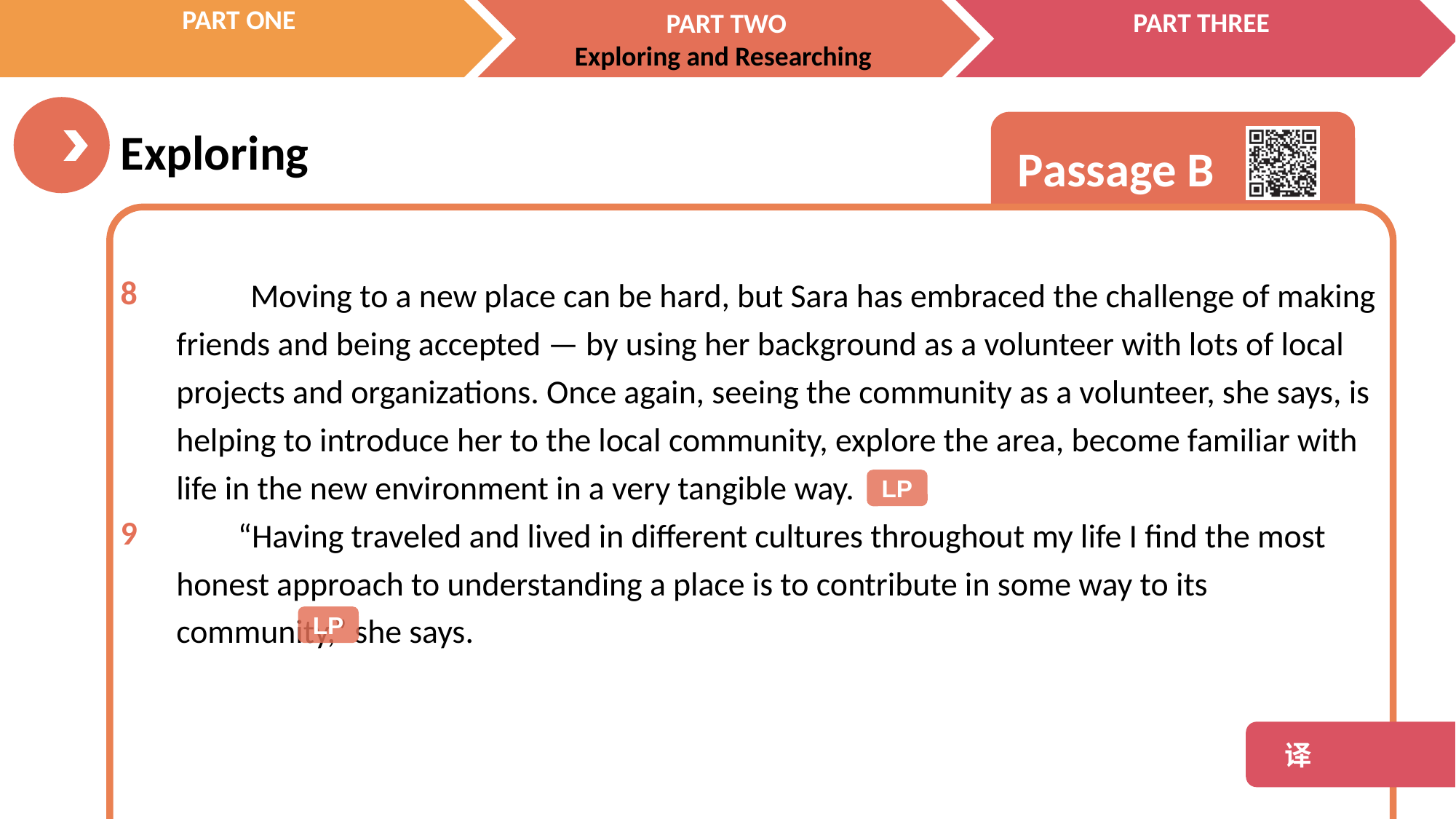

Moving to a new place can be hard, but Sara has embraced the challenge of making friends and being accepted — by using her background as a volunteer with lots of local projects and organizations. Once again, seeing the community as a volunteer, she says, is helping to introduce her to the local community, explore the area, become familiar with life in the new environment in a very tangible way.
    “Having traveled and lived in different cultures throughout my life I find the most honest approach to understanding a place is to contribute in some way to its community,” she says.
8

9

LP
LP
   译